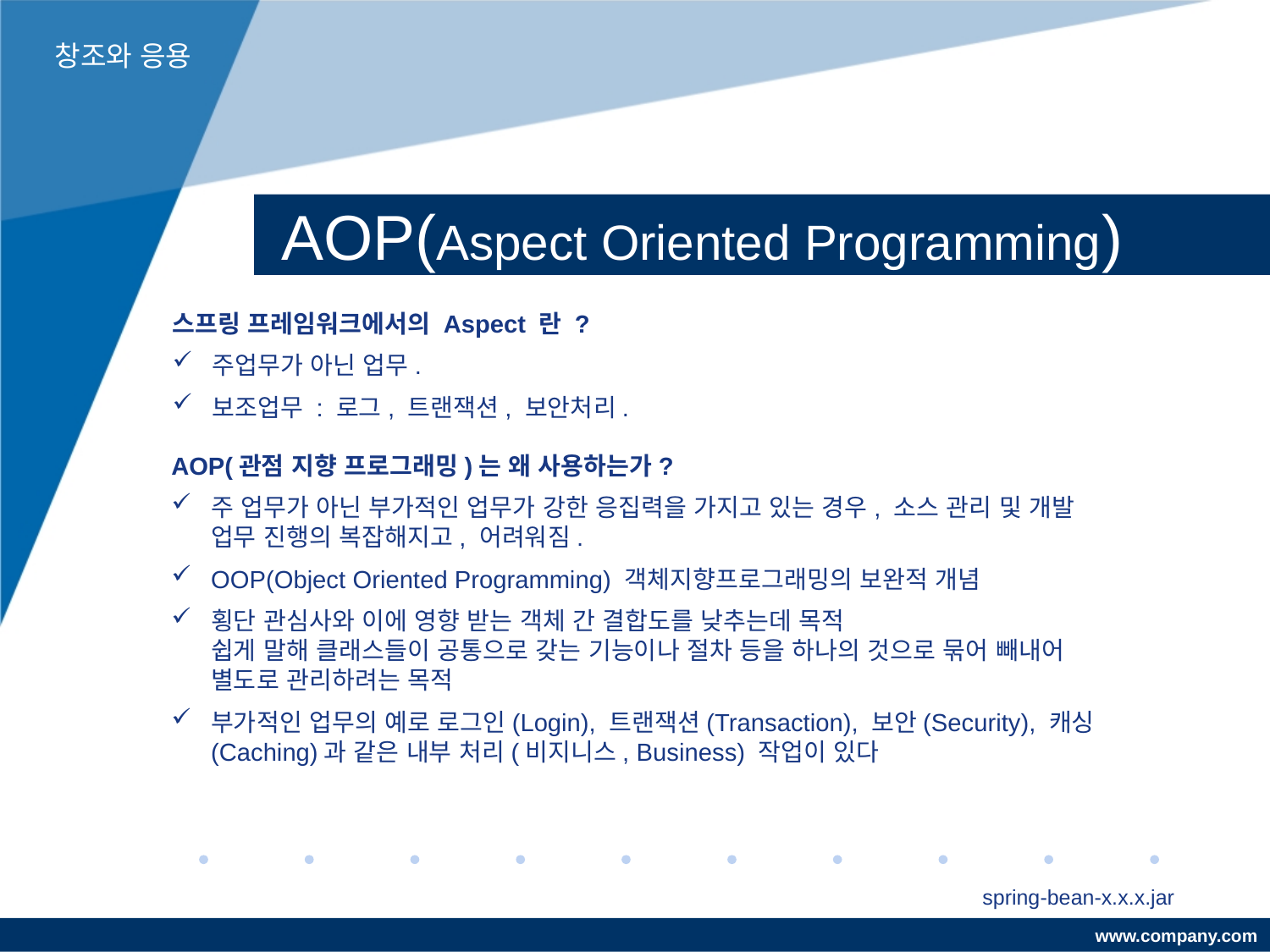

창조와 응용

# AOP(Aspect Oriented Programming)
스프링 프레임워크에서의 Aspect 란 ?
주업무가 아닌 업무.
보조업무 : 로그, 트랜잭션, 보안처리.
AOP(관점 지향 프로그래밍)는 왜 사용하는가?
주 업무가 아닌 부가적인 업무가 강한 응집력을 가지고 있는 경우, 소스 관리 및 개발 업무 진행의 복잡해지고, 어려워짐.
OOP(Object Oriented Programming) 객체지향프로그래밍의 보완적 개념
횡단 관심사와 이에 영향 받는 객체 간 결합도를 낮추는데 목적
쉽게 말해 클래스들이 공통으로 갖는 기능이나 절차 등을 하나의 것으로 묶어 빼내어 별도로 관리하려는 목적
부가적인 업무의 예로 로그인(Login), 트랜잭션(Transaction), 보안(Security), 캐싱(Caching)과 같은 내부 처리(비지니스, Business) 작업이 있다
spring-bean-x.x.x.jar